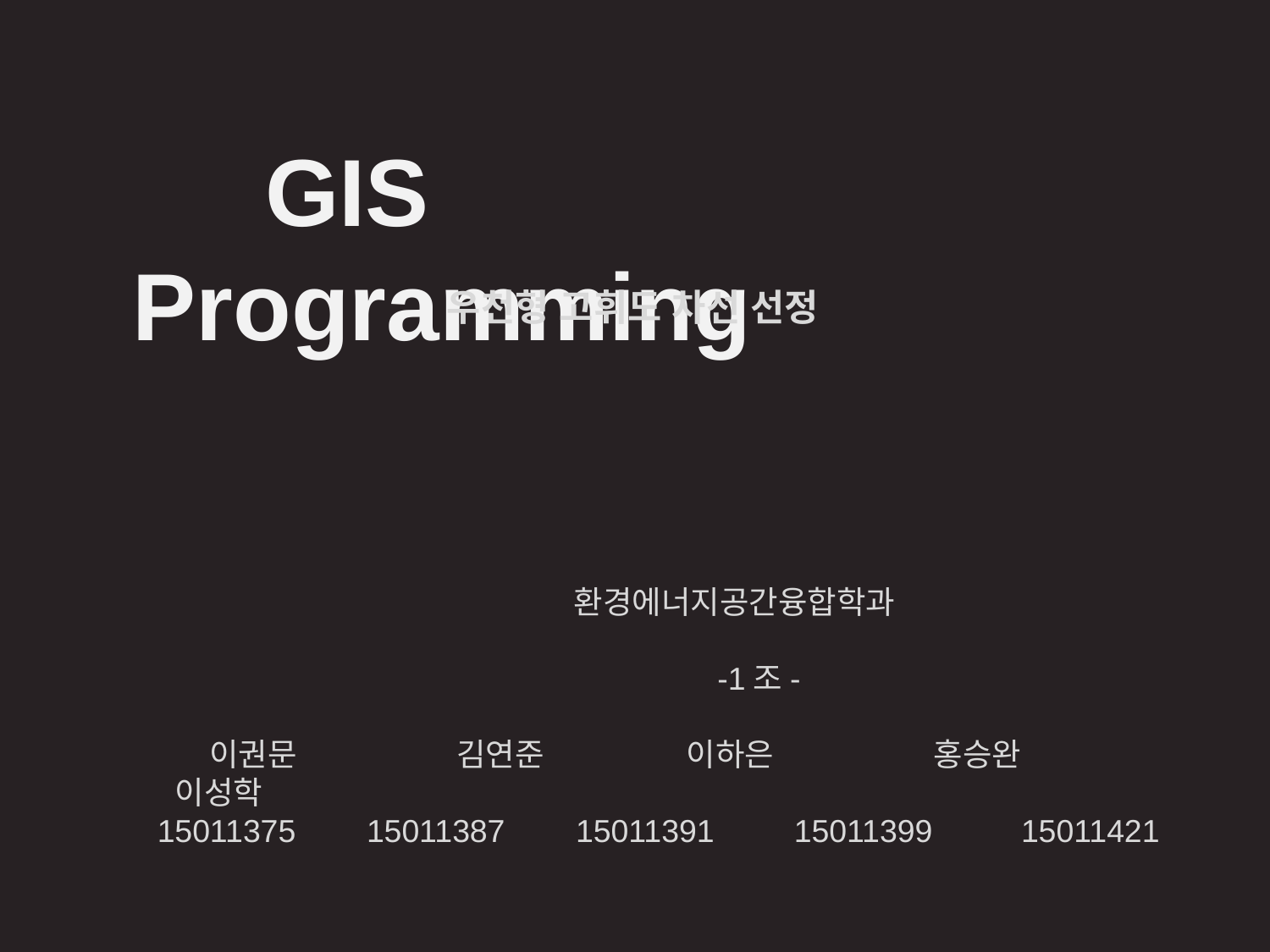

GIS   Programming
우천형 고휘도 차선 선정
                                              환경에너지공간융합학과

                                                               -1조-

     이권문                  김연준                이하은                  홍승완                  이성학
15011375        15011387        15011391         15011399          15011421